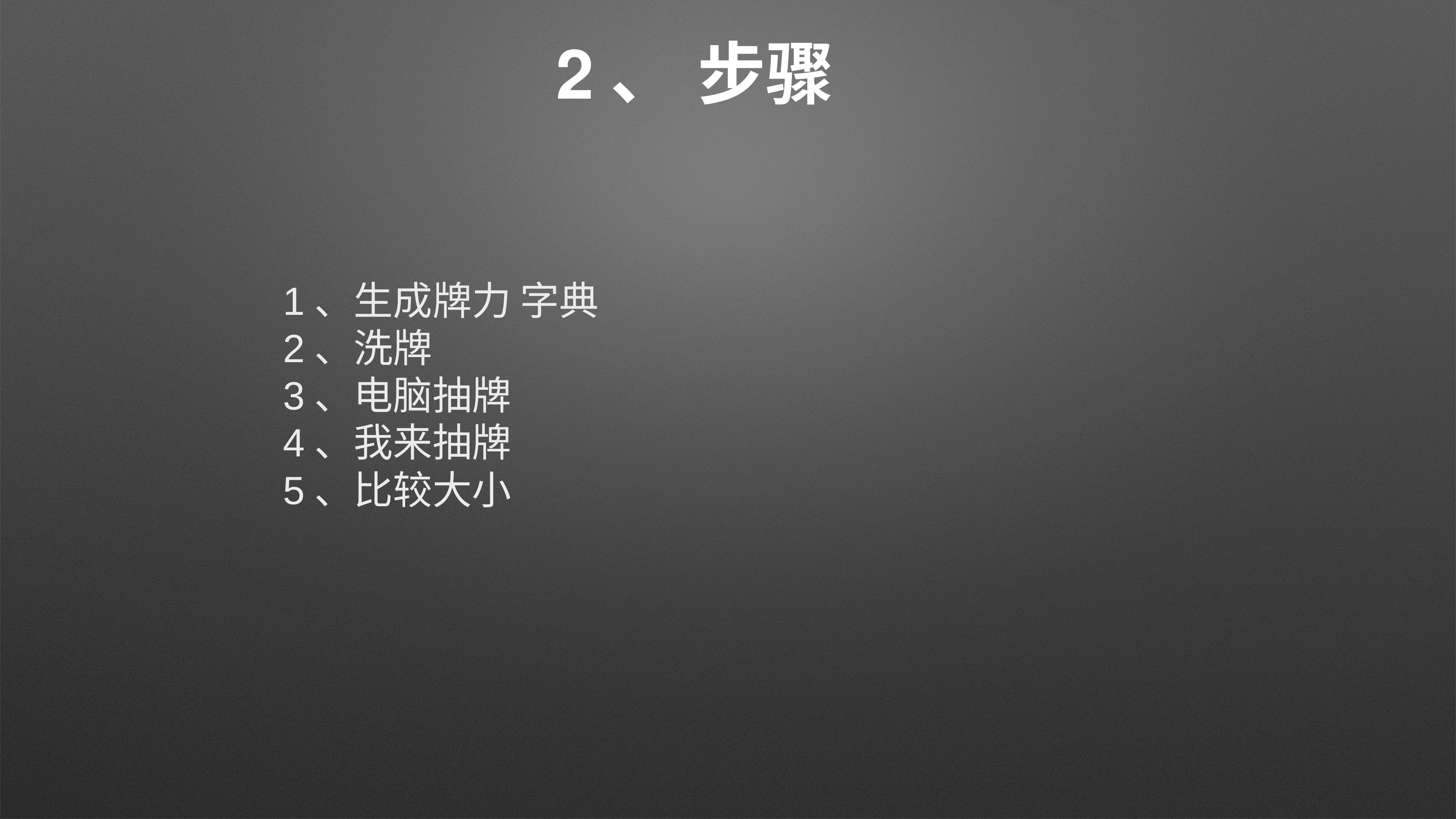

# 2、 步骤
1、生成牌力 字典
2、洗牌
3、电脑抽牌
4、我来抽牌
5、比较大小